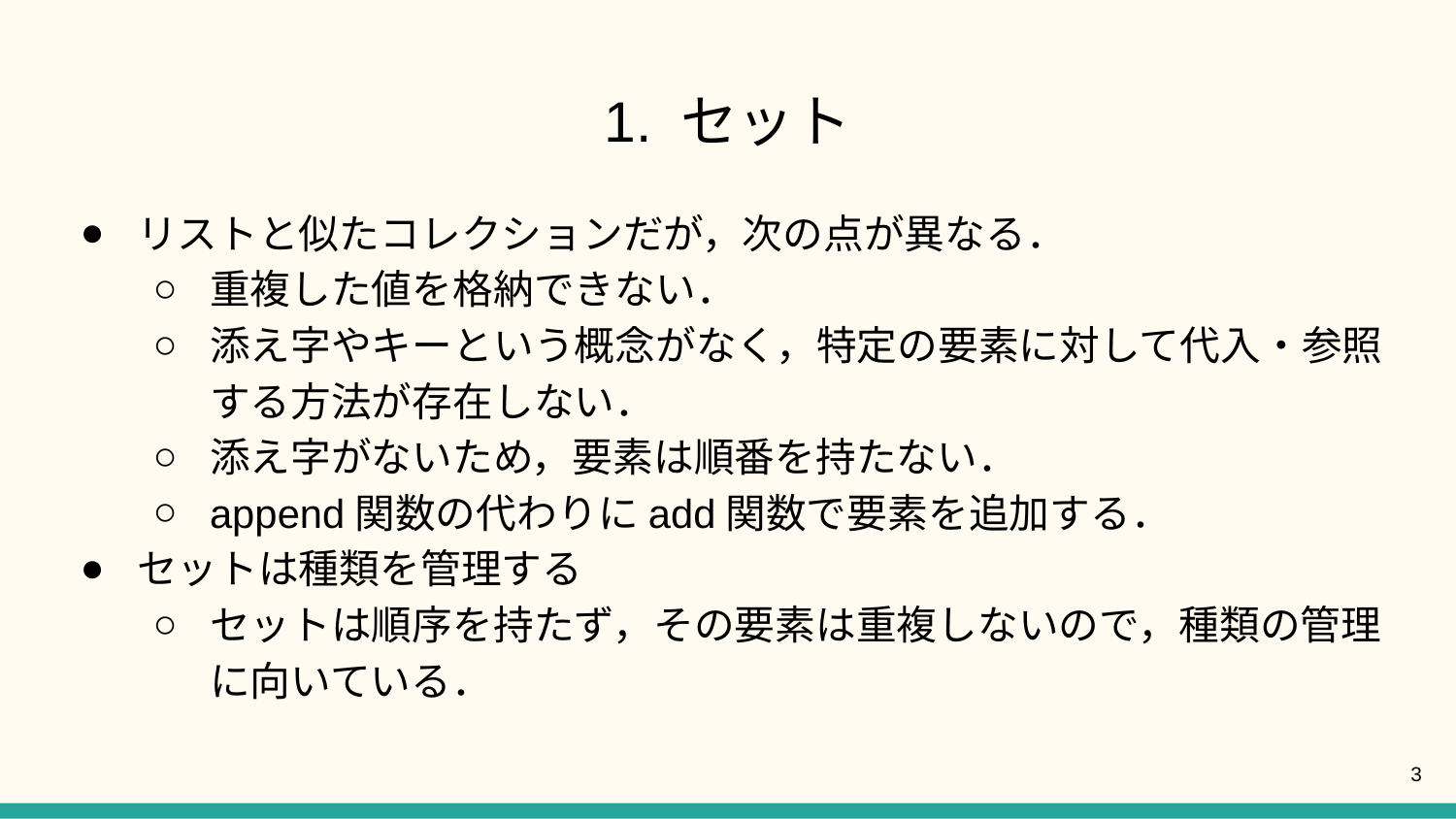

# 1. セット
リストと似たコレクションだが，次の点が異なる．
重複した値を格納できない．
添え字やキーという概念がなく，特定の要素に対して代入・参照する方法が存在しない．
添え字がないため，要素は順番を持たない．
append関数の代わりにadd関数で要素を追加する．
セットは種類を管理する
セットは順序を持たず，その要素は重複しないので，種類の管理に向いている．
3